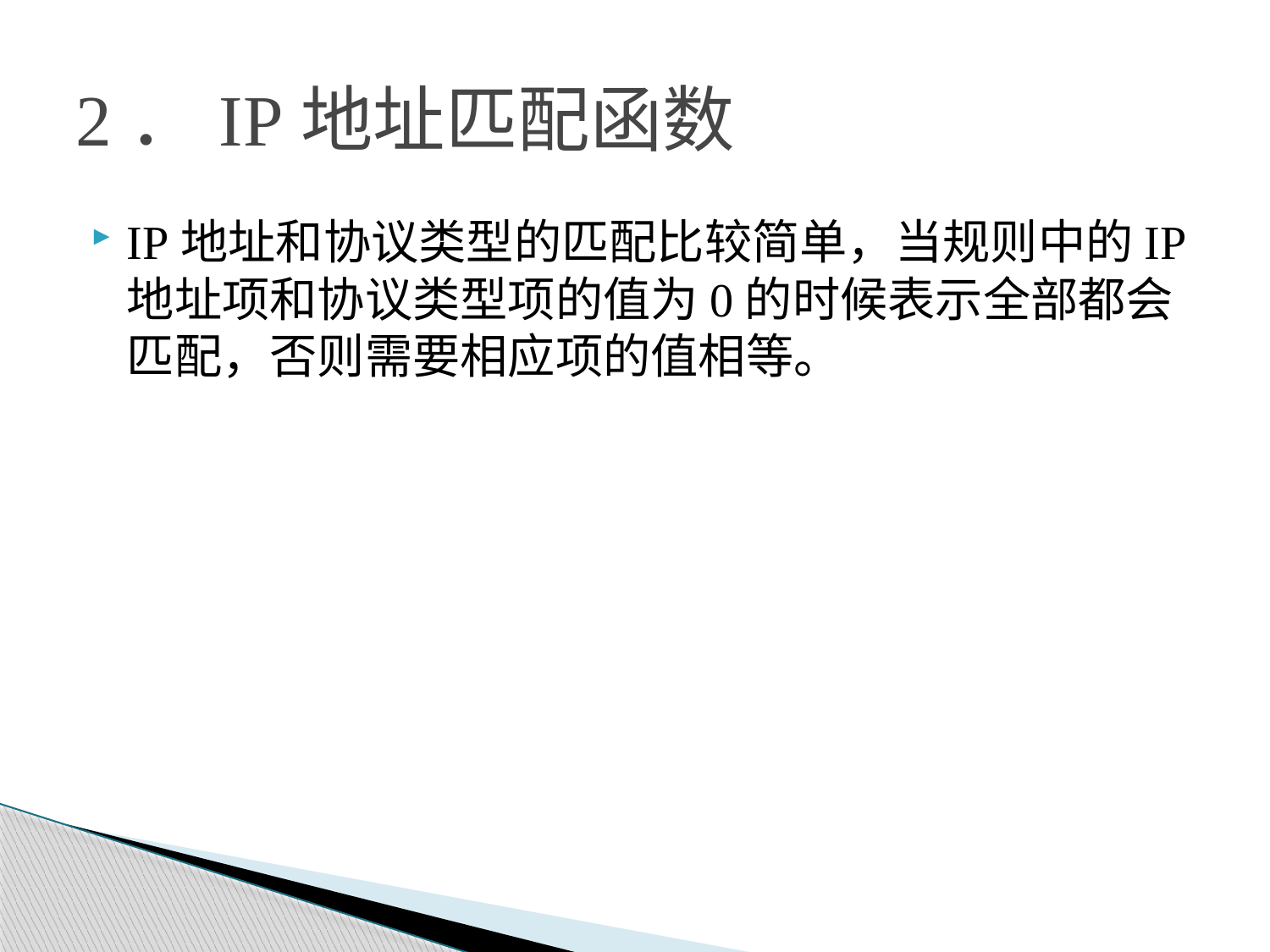

# 2．IP地址匹配函数
IP地址和协议类型的匹配比较简单，当规则中的IP地址项和协议类型项的值为0的时候表示全部都会匹配，否则需要相应项的值相等。